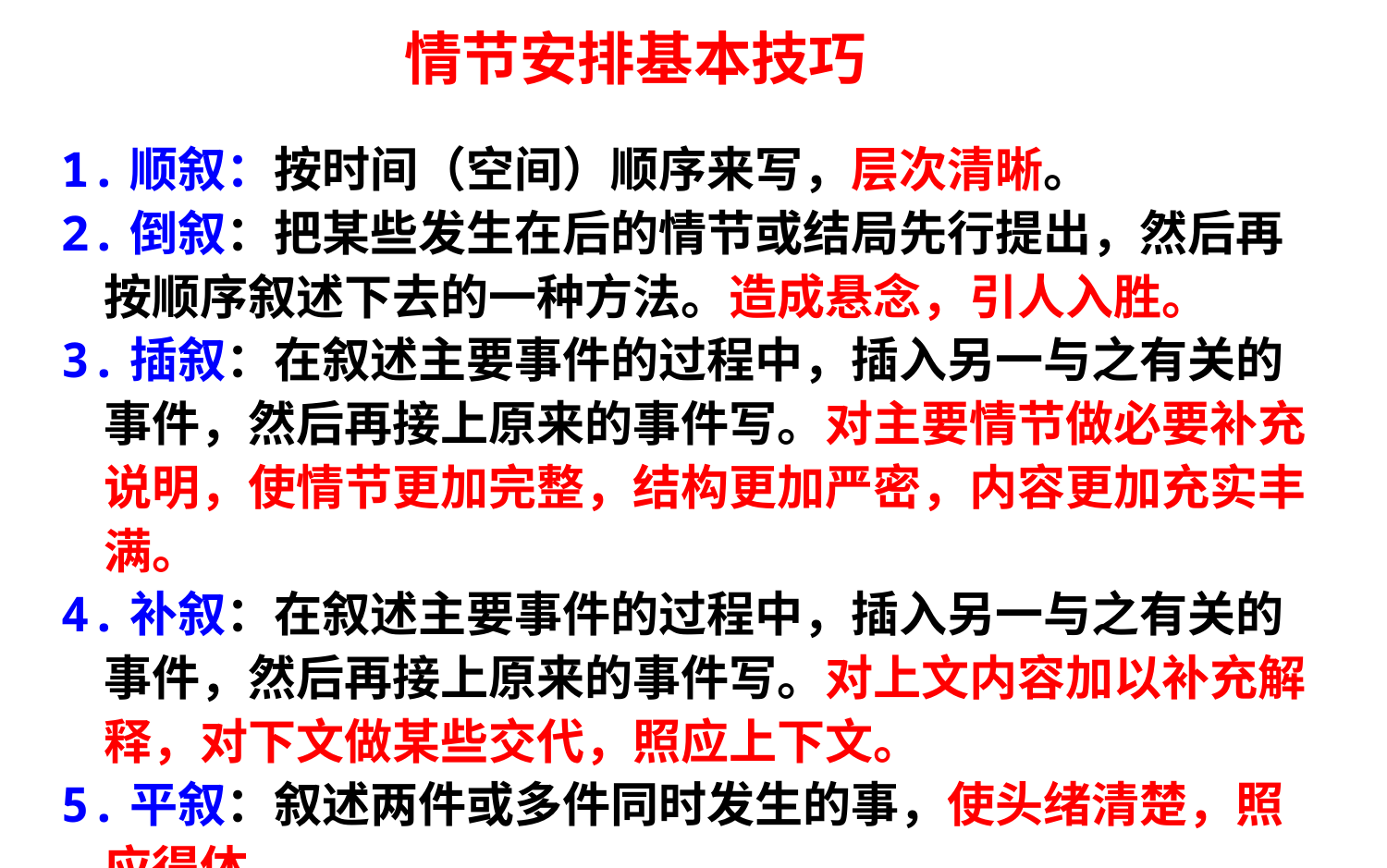

# 情节安排基本技巧
1.顺叙：按时间（空间）顺序来写，层次清晰。
2.倒叙：把某些发生在后的情节或结局先行提出，然后再按顺序叙述下去的一种方法。造成悬念，引人入胜。
3.插叙：在叙述主要事件的过程中，插入另一与之有关的事件，然后再接上原来的事件写。对主要情节做必要补充说明，使情节更加完整，结构更加严密，内容更加充实丰满。
4.补叙：在叙述主要事件的过程中，插入另一与之有关的事件，然后再接上原来的事件写。对上文内容加以补充解释，对下文做某些交代，照应上下文。
5.平叙：叙述两件或多件同时发生的事，使头绪清楚，照应得体。